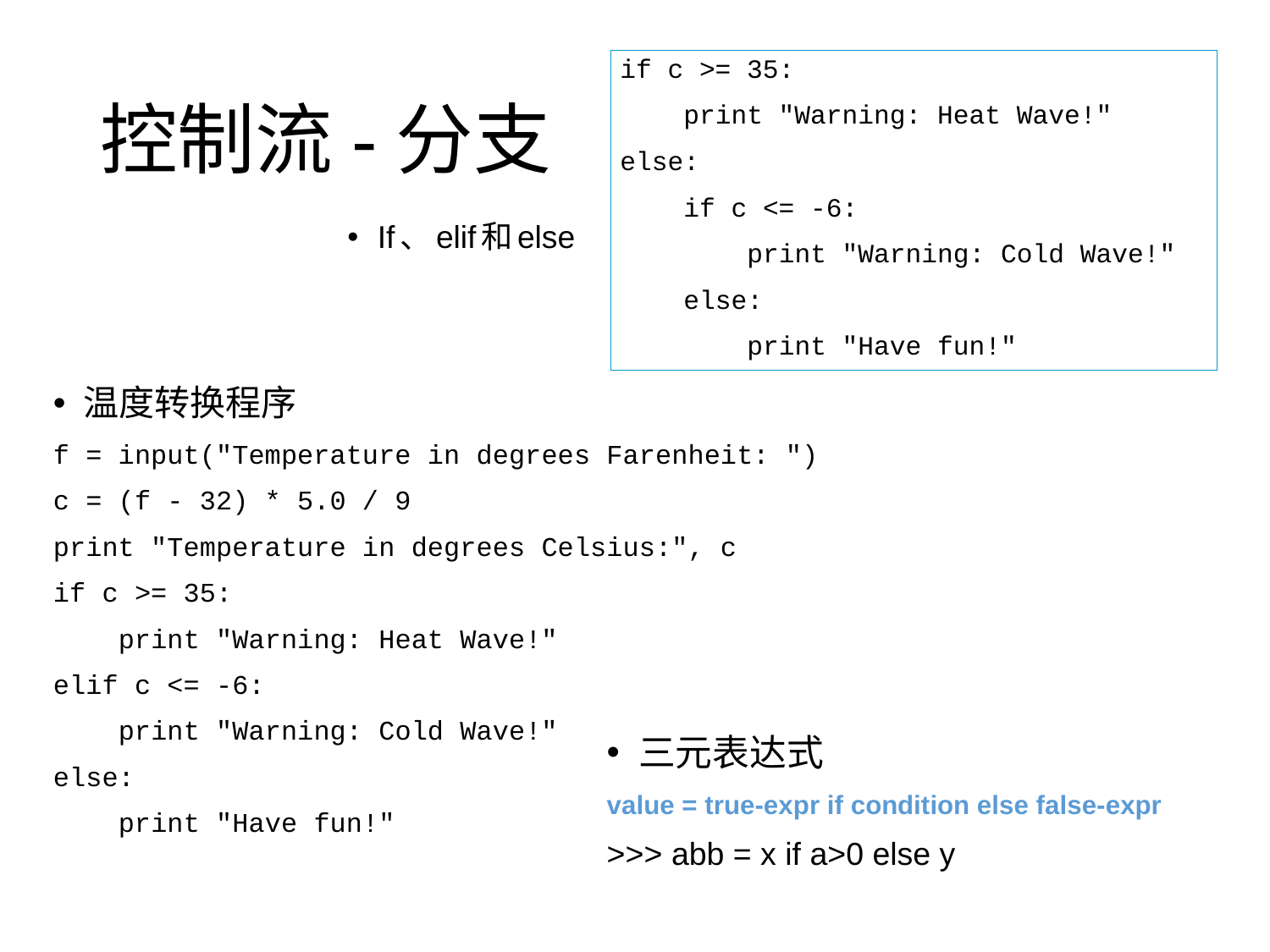

# 控制流-分支
if c >= 35:
    print "Warning: Heat Wave!"
else:
    if c <= -6:
        print "Warning: Cold Wave!"
    else:
        print "Have fun!"
If、elif和else

温度转换程序
f = input("Temperature in degrees Farenheit: ")
c = (f - 32) * 5.0 / 9
print "Temperature in degrees Celsius:", c
if c >= 35:
    print "Warning: Heat Wave!"
elif c <= -6:
    print "Warning: Cold Wave!"
else:
    print "Have fun!"
三元表达式
value = true-expr if condition else false-expr
>>> abb = x if a>0 else y